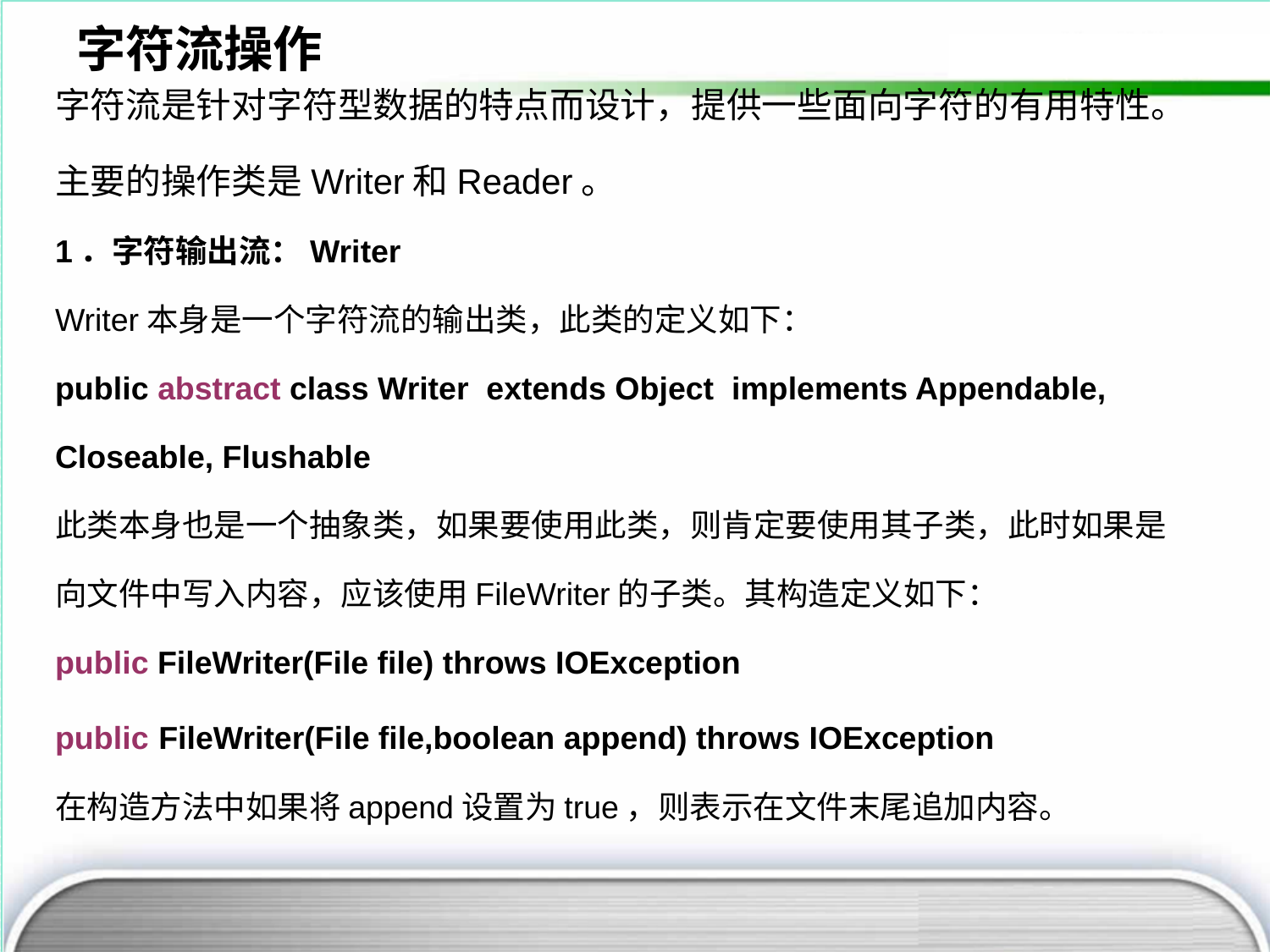

字符流操作
字符流是针对字符型数据的特点而设计，提供一些面向字符的有用特性。主要的操作类是Writer和Reader。
1．字符输出流：Writer
Writer本身是一个字符流的输出类，此类的定义如下：
public abstract class Writer  extends Object  implements Appendable, Closeable, Flushable
此类本身也是一个抽象类，如果要使用此类，则肯定要使用其子类，此时如果是向文件中写入内容，应该使用FileWriter的子类。其构造定义如下：
public FileWriter(File file) throws IOException
public FileWriter(File file,boolean append) throws IOException
在构造方法中如果将append设置为true，则表示在文件末尾追加内容。